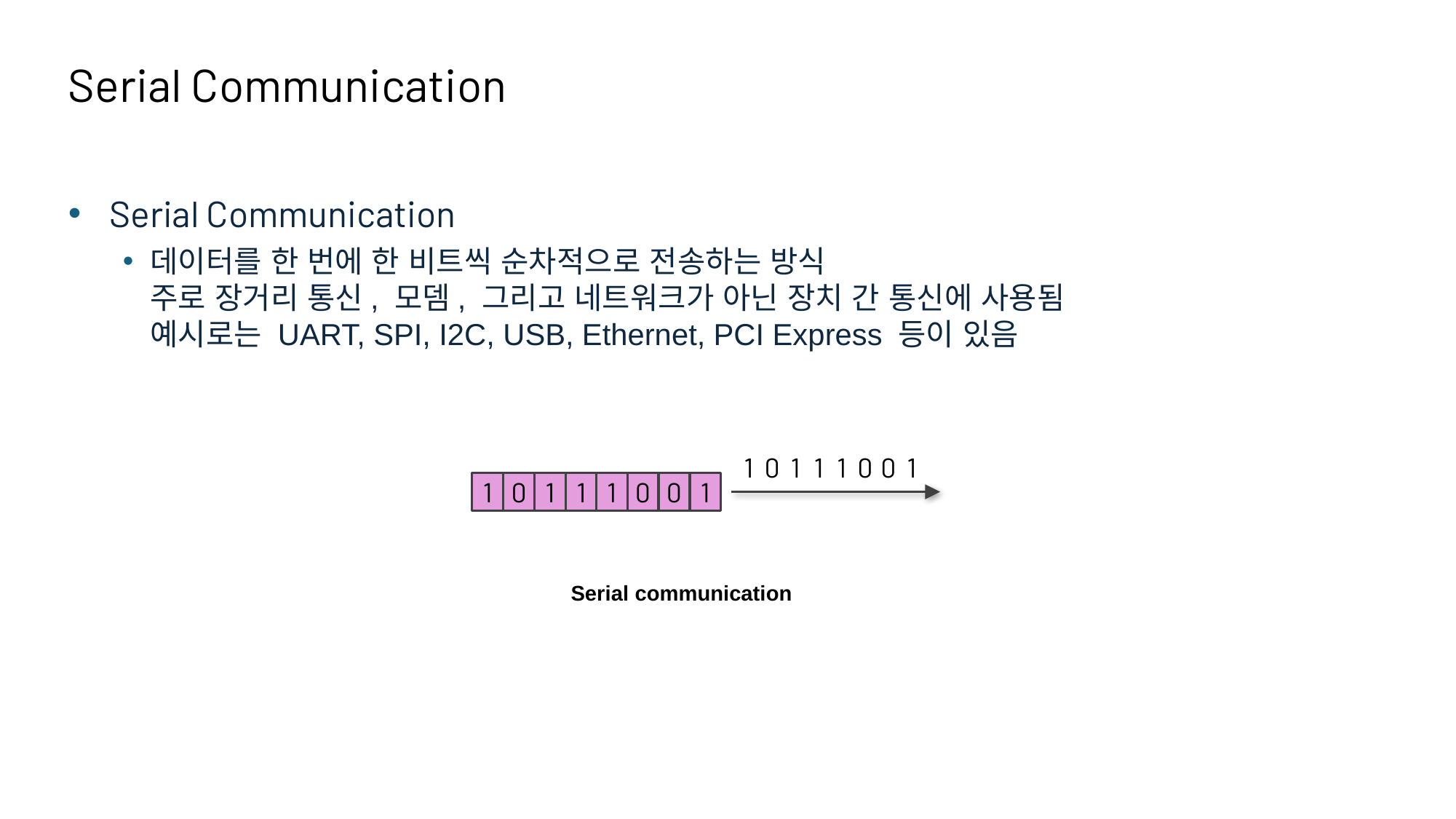

# Serial Communication
Serial Communication
데이터를 한 번에 한 비트씩 순차적으로 전송하는 방식
주로 장거리 통신, 모뎀, 그리고 네트워크가 아닌 장치 간 통신에 사용됨
예시로는 UART, SPI, I2C, USB, Ethernet, PCI Express 등이 있음
1
0
1
1
1
0
0
1
1
0
1
1
1
0
0
1
Serial communication